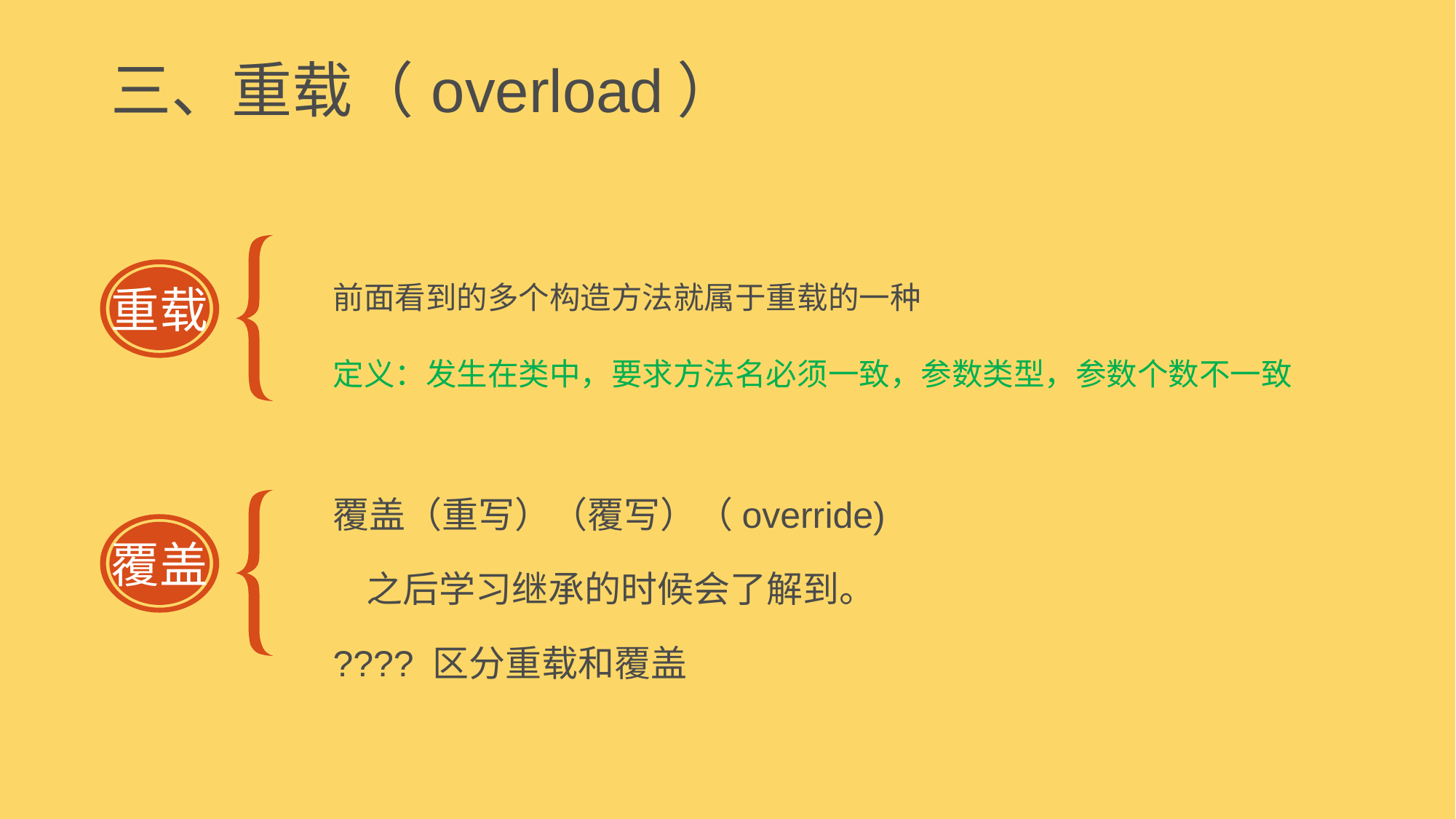

# 三、重载（overload）
前面看到的多个构造方法就属于重载的一种
定义：发生在类中，要求方法名必须一致，参数类型，参数个数不一致

重载
覆盖（重写）（覆写）（override)
   之后学习继承的时候会了解到。
???? 区分重载和覆盖

覆盖